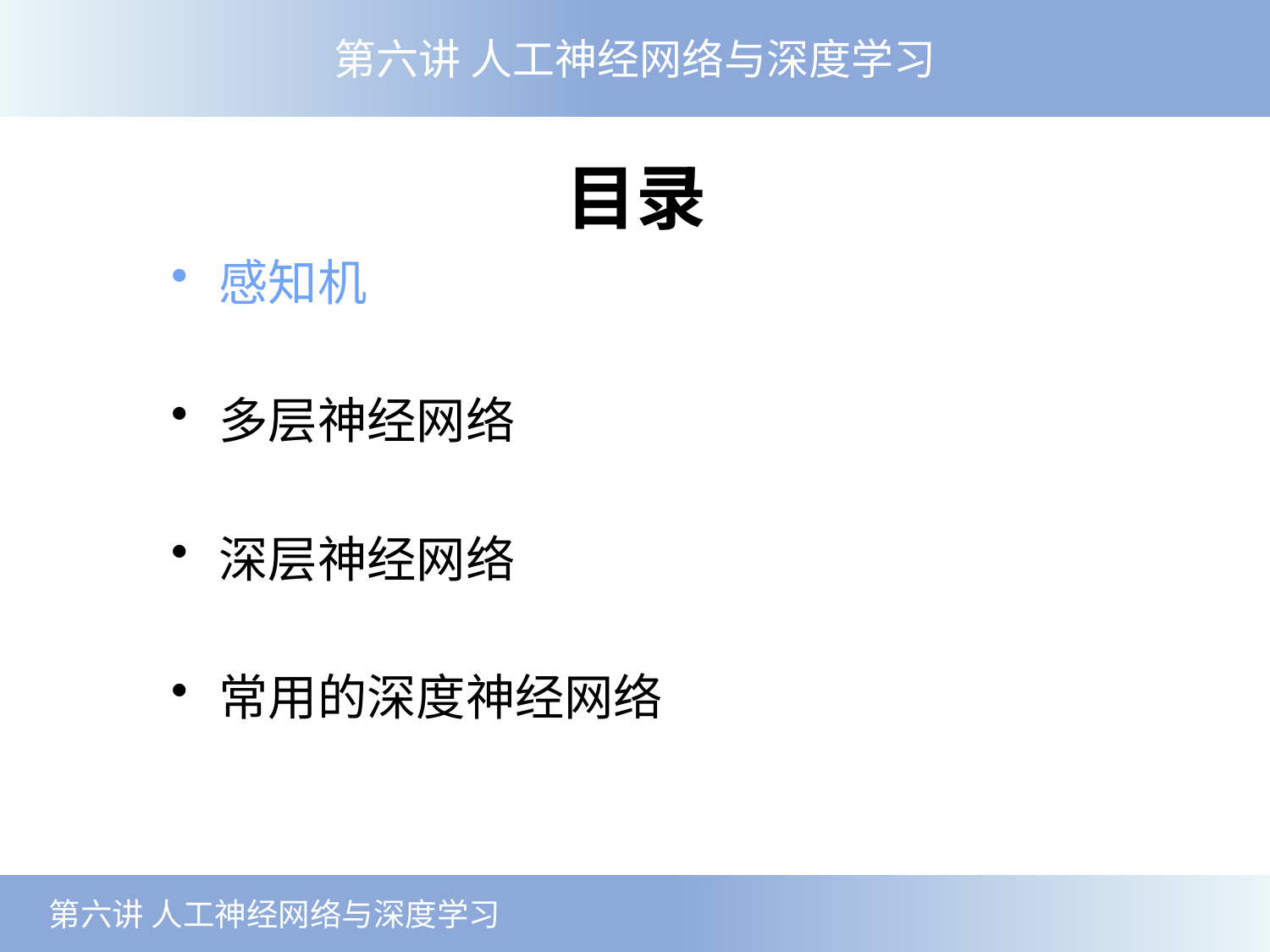

第六讲 人工神经网络与深度学习
目录
感知机

多层神经网络

深层神经网络

常用的深度神经网络

    第六讲 人工神经网络与深度学习